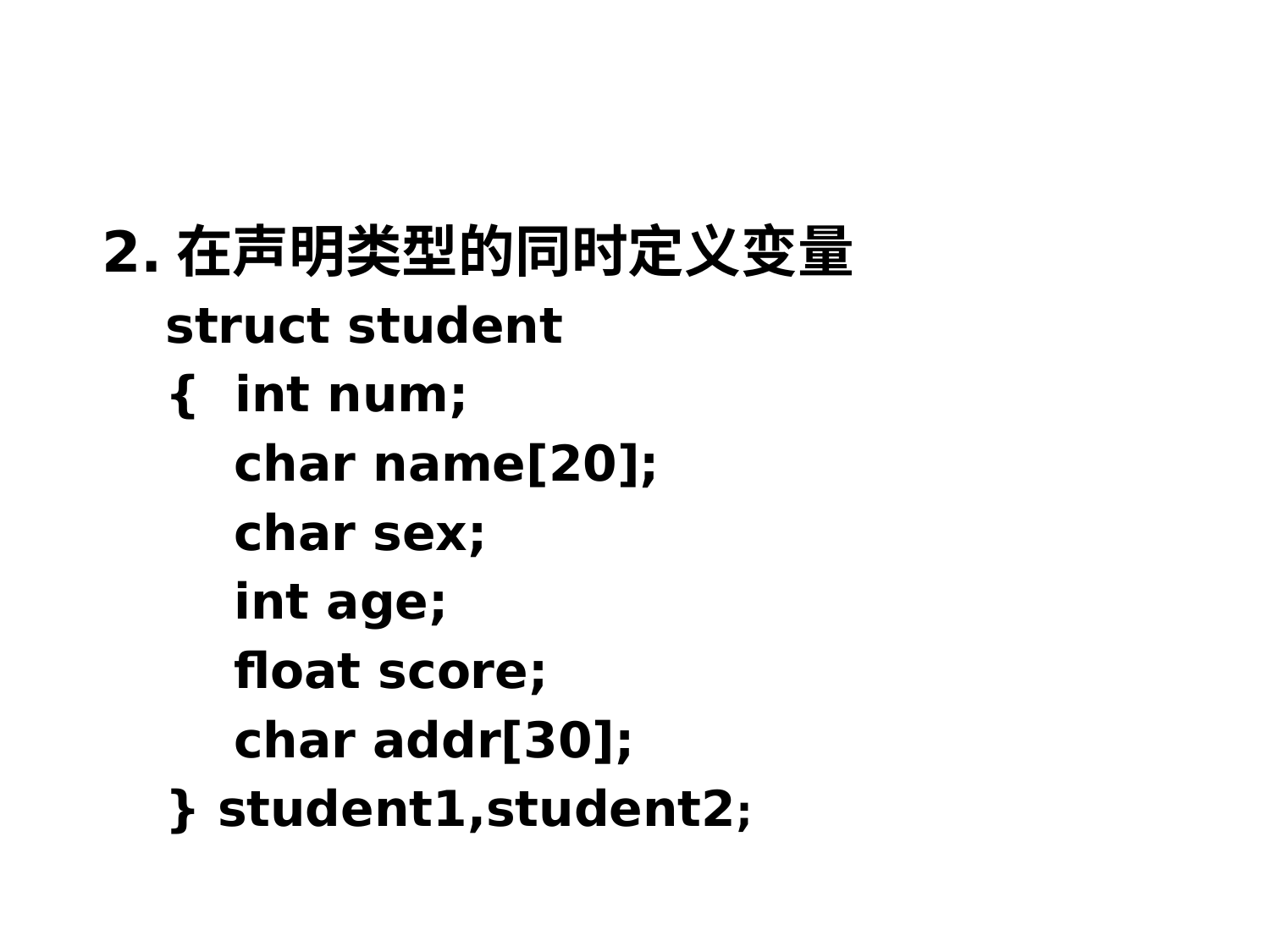

#
2.在声明类型的同时定义变量
struct student
{  int num;
    char name[20];
    char sex;
    int age;
    float score;
    char addr[30];
} student1,student2;